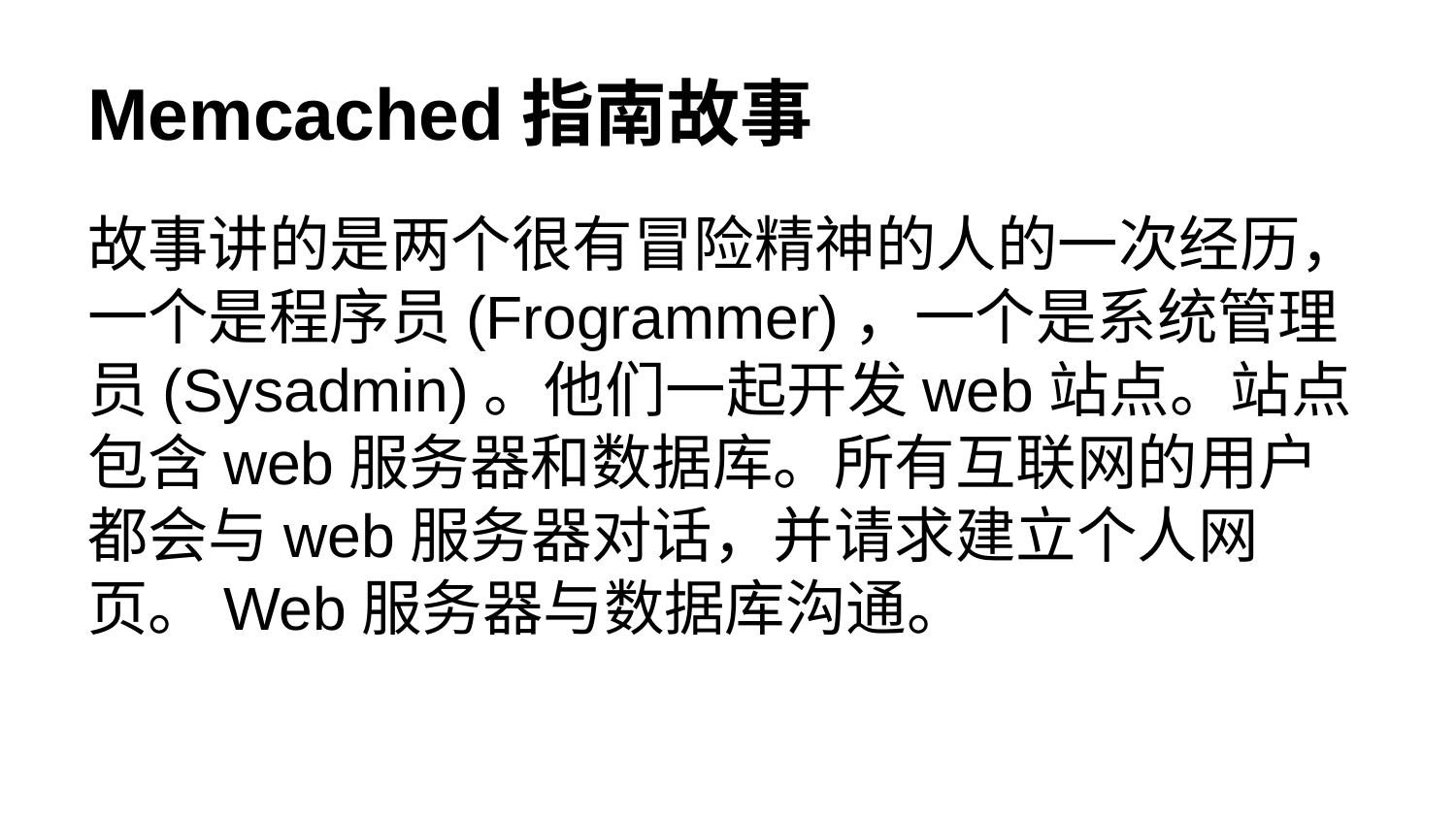

# Memcached指南故事
故事讲的是两个很有冒险精神的人的一次经历，一个是程序员(Frogrammer)，一个是系统管理员(Sysadmin)。他们一起开发web站点。站点包含web服务器和数据库。所有互联网的用户都会与web服务器对话，并请求建立个人网页。Web服务器与数据库沟通。